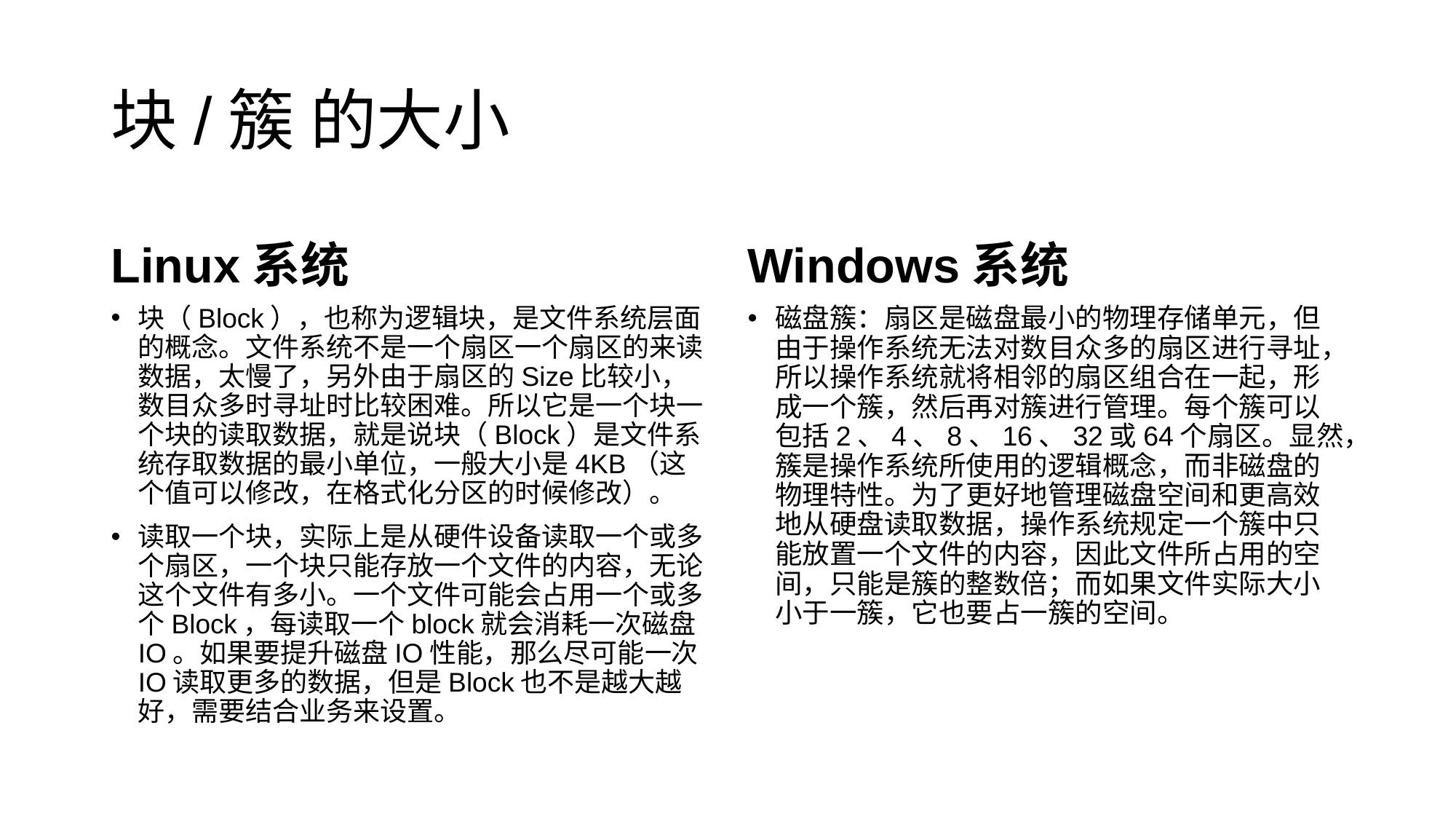

# 块/簇 的大小
Linux系统
Windows系统
块（Block），也称为逻辑块，是文件系统层面的概念。文件系统不是一个扇区一个扇区的来读数据，太慢了，另外由于扇区的Size比较小，数目众多时寻址时比较困难。所以它是一个块一个块的读取数据，就是说块（Block）是文件系统存取数据的最小单位，一般大小是4KB（这个值可以修改，在格式化分区的时候修改）。
读取一个块，实际上是从硬件设备读取一个或多个扇区，一个块只能存放一个文件的内容，无论这个文件有多小。一个文件可能会占用一个或多个Block，每读取一个block就会消耗一次磁盘IO。如果要提升磁盘IO性能，那么尽可能一次IO读取更多的数据，但是Block也不是越大越好，需要结合业务来设置。
磁盘簇：扇区是磁盘最小的物理存储单元，但由于操作系统无法对数目众多的扇区进行寻址，所以操作系统就将相邻的扇区组合在一起，形成一个簇，然后再对簇进行管理。每个簇可以包括2、4、8、16、32或64个扇区。显然，簇是操作系统所使用的逻辑概念，而非磁盘的物理特性。为了更好地管理磁盘空间和更高效地从硬盘读取数据，操作系统规定一个簇中只能放置一个文件的内容，因此文件所占用的空间，只能是簇的整数倍；而如果文件实际大小小于一簇，它也要占一簇的空间。